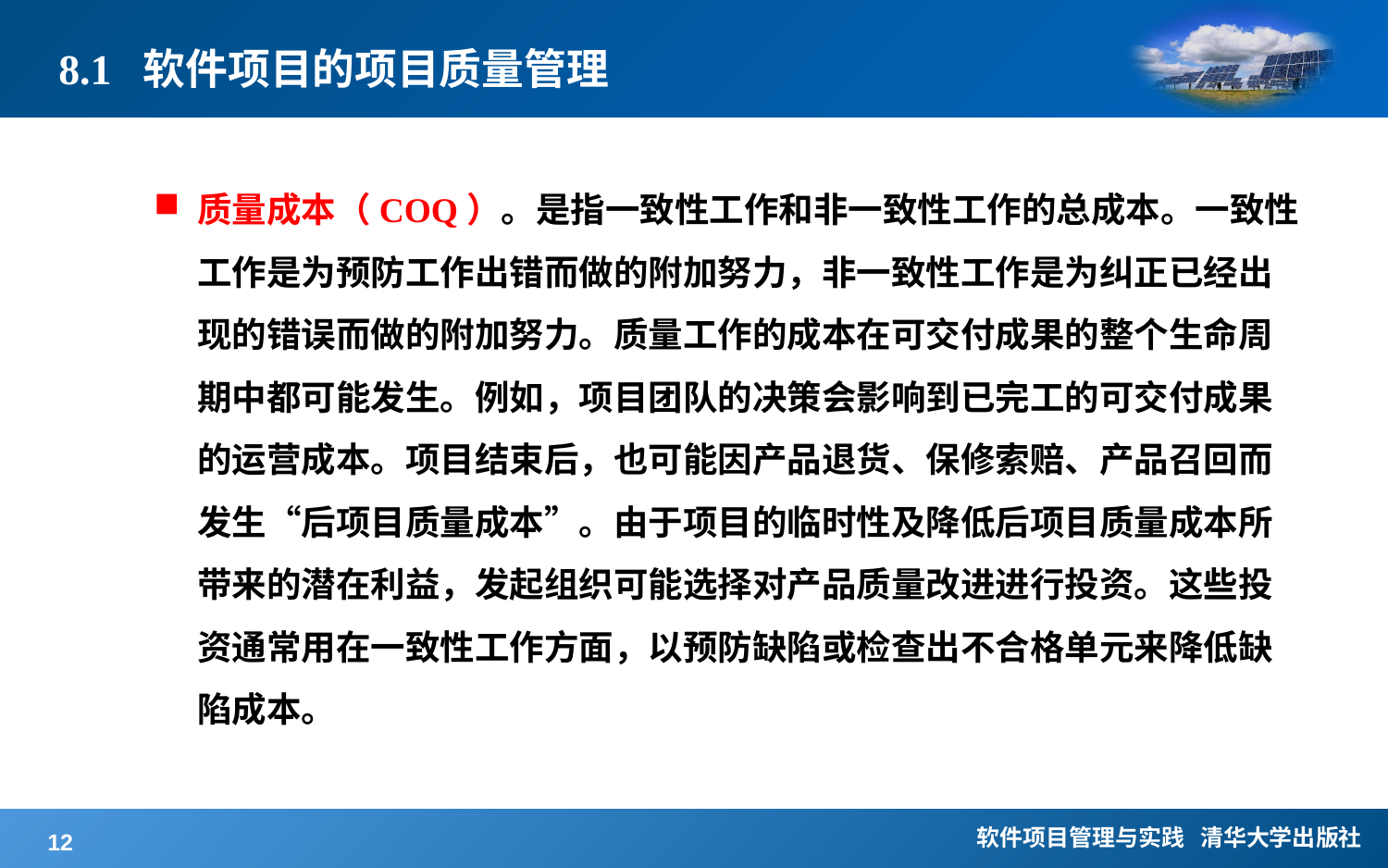

# 8.1  软件项目的项目质量管理
质量成本（COQ）。是指一致性工作和非一致性工作的总成本。一致性工作是为预防工作出错而做的附加努力，非一致性工作是为纠正已经出现的错误而做的附加努力。质量工作的成本在可交付成果的整个生命周期中都可能发生。例如，项目团队的决策会影响到已完工的可交付成果的运营成本。项目结束后，也可能因产品退货、保修索赔、产品召回而发生“后项目质量成本”。由于项目的临时性及降低后项目质量成本所带来的潜在利益，发起组织可能选择对产品质量改进进行投资。这些投资通常用在一致性工作方面，以预防缺陷或检查出不合格单元来降低缺陷成本。